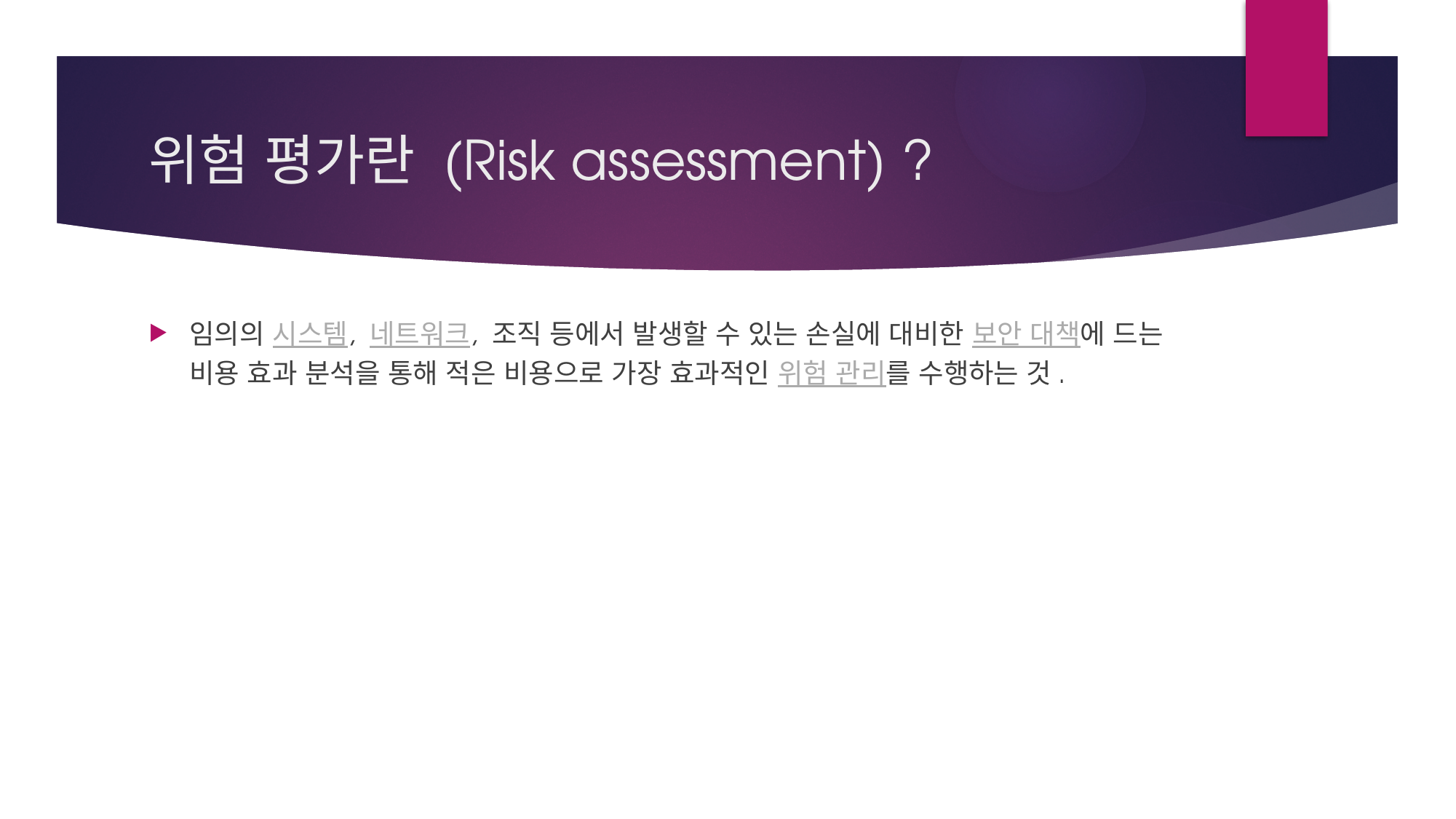

# 위험 평가란 (Risk assessment) ?
임의의 시스템, 네트워크, 조직 등에서 발생할 수 있는 손실에 대비한 보안 대책에 드는 비용 효과 분석을 통해 적은 비용으로 가장 효과적인 위험 관리를 수행하는 것.